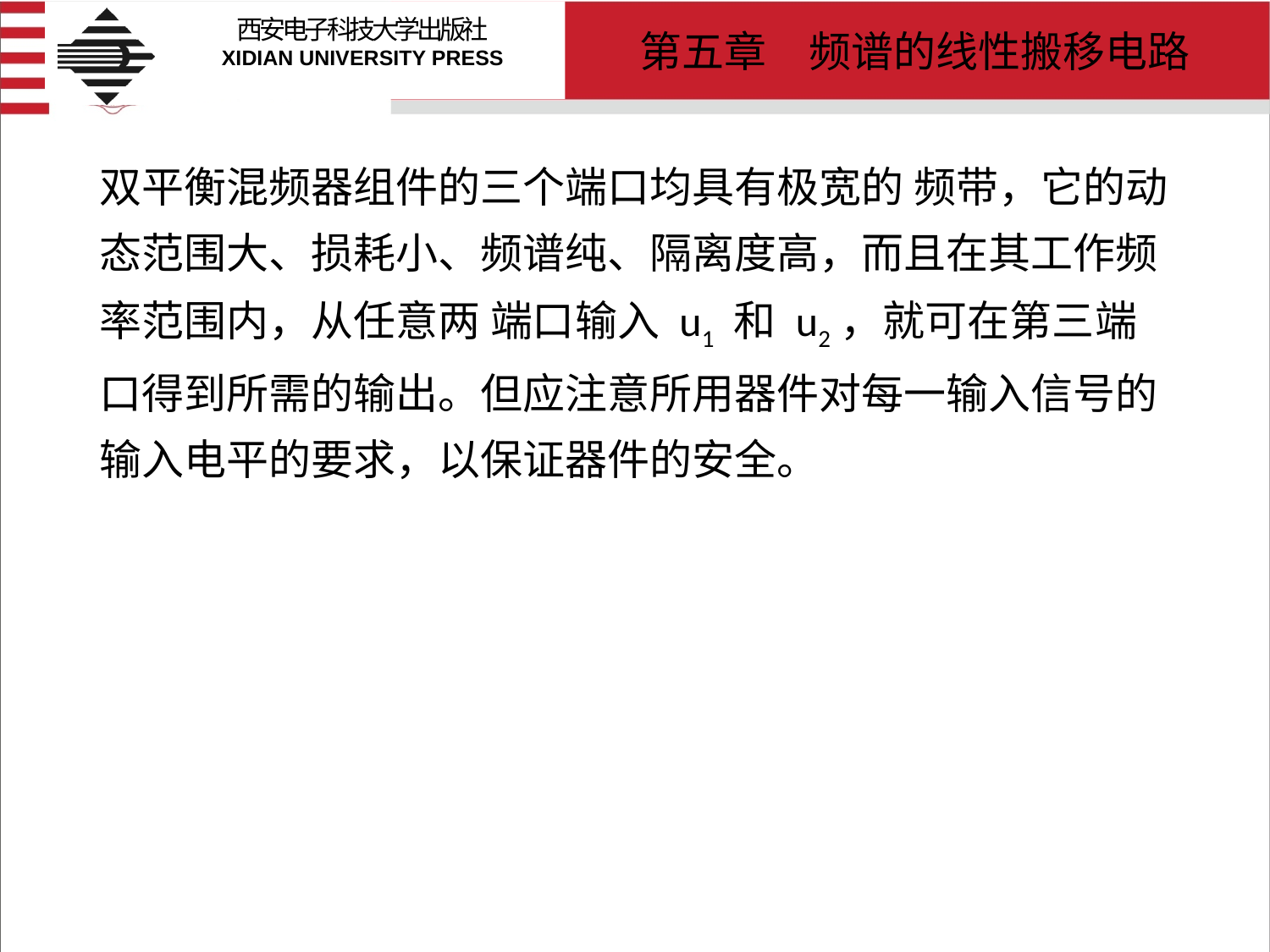

# 双平衡混频器组件的三个端口均具有极宽的 频带，它的动态范围大、损耗小、频谱纯、隔离度高，而且在其工作频率范围内，从任意两 端口输入 u1 和 u2，就可在第三端口得到所需的输出。但应注意所用器件对每一输入信号的输入电平的要求，以保证器件的安全。